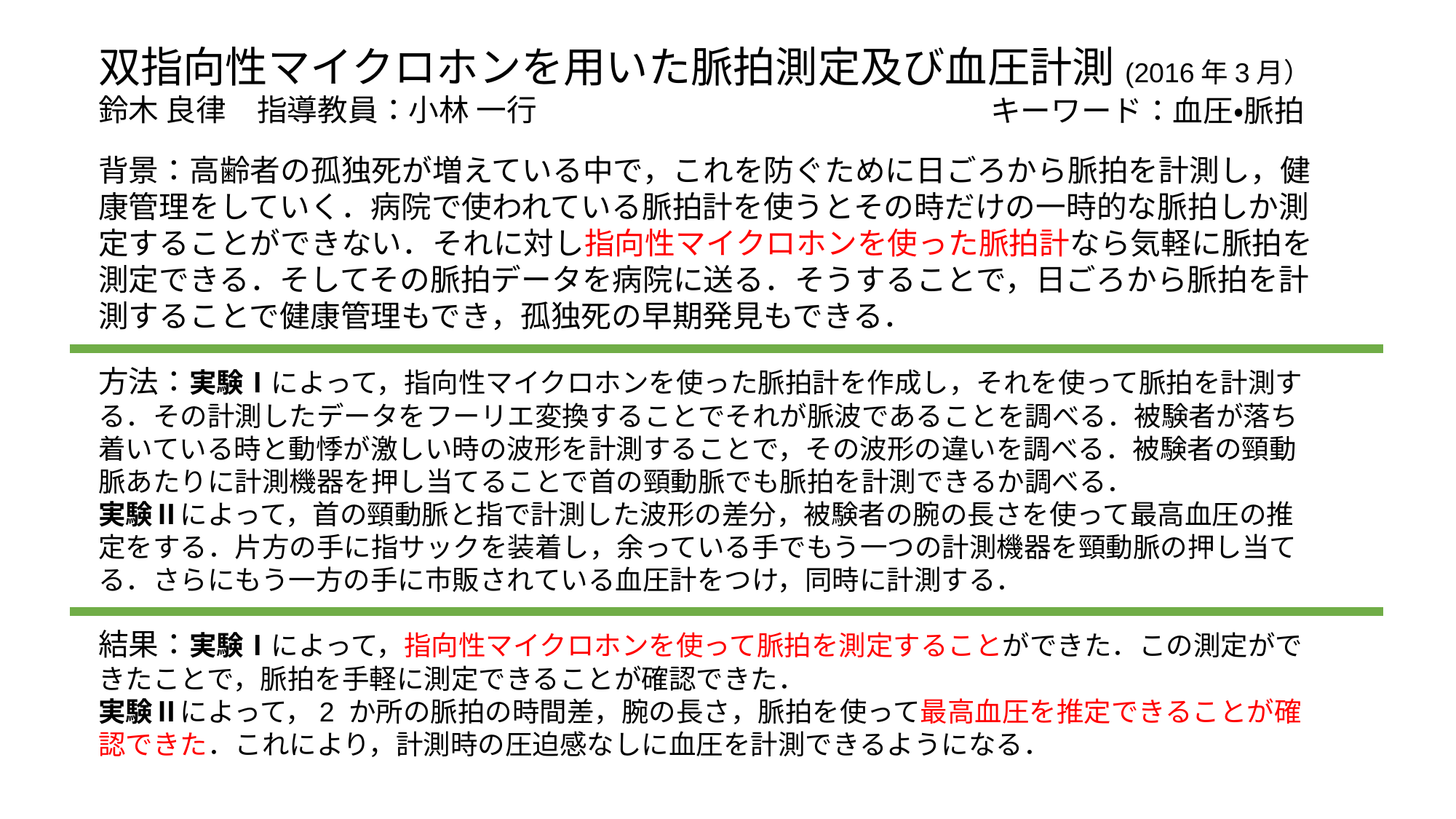

双指向性マイクロホンを用いた脈拍測定及び血圧計測(2016年3月）
鈴木 良律　指導教員：小林 一行
キーワード：血圧・脈拍
背景：高齢者の孤独死が増えている中で，これを防ぐために日ごろから脈拍を計測し，健康管理をしていく．病院で使われている脈拍計を使うとその時だけの一時的な脈拍しか測定することができない．それに対し指向性マイクロホンを使った脈拍計なら気軽に脈拍を測定できる．そしてその脈拍データを病院に送る．そうすることで，日ごろから脈拍を計測することで健康管理もでき，孤独死の早期発見もできる．
方法：実験Ⅰによって，指向性マイクロホンを使った脈拍計を作成し，それを使って脈拍を計測する．その計測したデータをフーリエ変換することでそれが脈波であることを調べる．被験者が落ち着いている時と動悸が激しい時の波形を計測することで，その波形の違いを調べる．被験者の頸動脈あたりに計測機器を押し当てることで首の頸動脈でも脈拍を計測できるか調べる．
実験Ⅱによって，首の頸動脈と指で計測した波形の差分，被験者の腕の長さを使って最高血圧の推定をする．片方の手に指サックを装着し，余っている手でもう一つの計測機器を頸動脈の押し当てる．さらにもう一方の手に市販されている血圧計をつけ，同時に計測する．
結果：実験Ⅰによって，指向性マイクロホンを使って脈拍を測定することができた．この測定ができたことで，脈拍を手軽に測定できることが確認できた．
実験Ⅱによって，2 か所の脈拍の時間差，腕の長さ，脈拍を使って最高血圧を推定できることが確認できた．これにより，計測時の圧迫感なしに血圧を計測できるようになる．